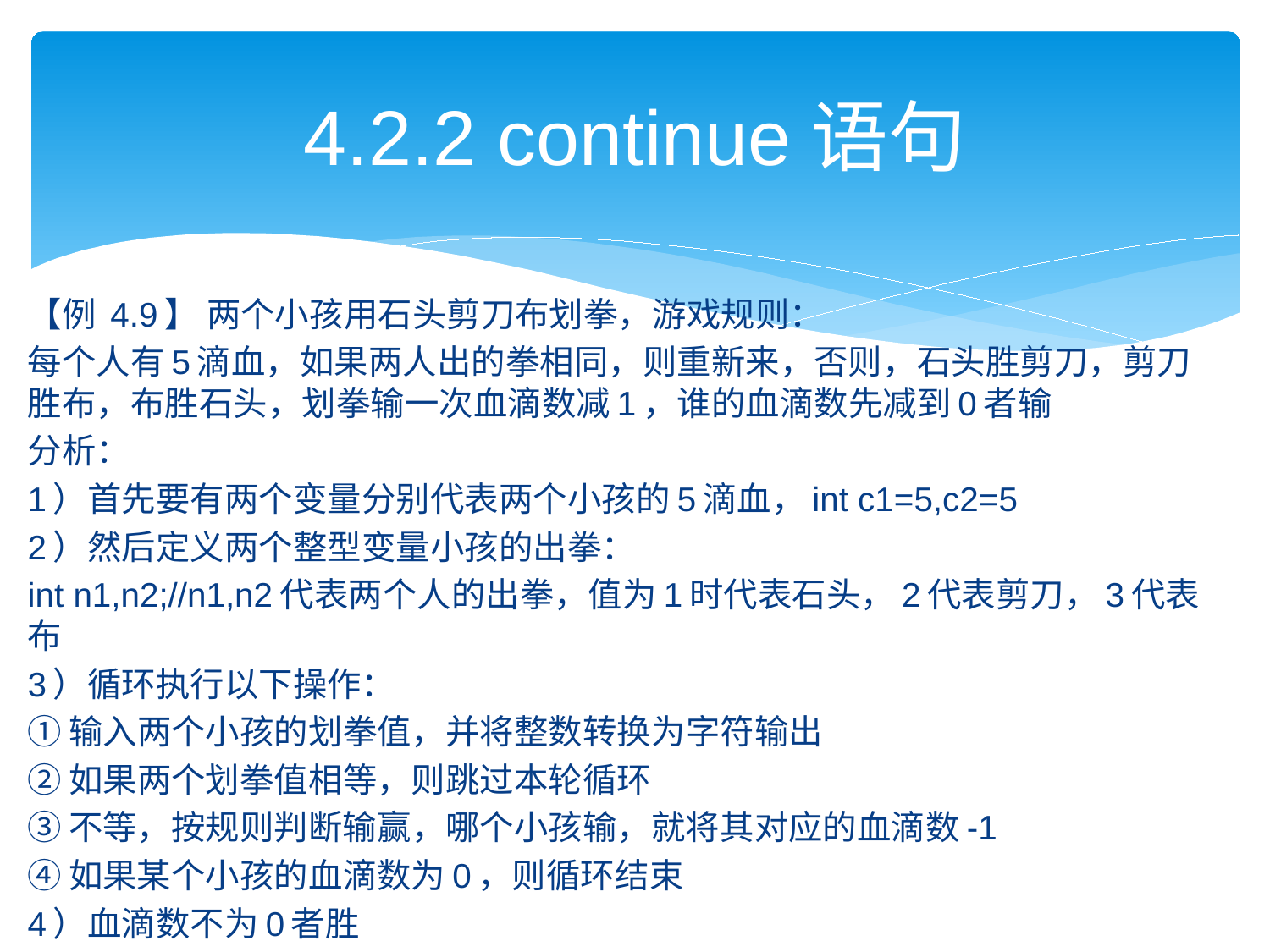

# 4.2.2 continue语句
【例 4.9】 两个小孩用石头剪刀布划拳，游戏规则：
每个人有5滴血，如果两人出的拳相同，则重新来，否则，石头胜剪刀，剪刀胜布，布胜石头，划拳输一次血滴数减1，谁的血滴数先减到0者输
分析：
1）首先要有两个变量分别代表两个小孩的5滴血，int c1=5,c2=5
2）然后定义两个整型变量小孩的出拳：
int n1,n2;//n1,n2代表两个人的出拳，值为1时代表石头，2代表剪刀，3代表布
3）循环执行以下操作：
①输入两个小孩的划拳值，并将整数转换为字符输出
②如果两个划拳值相等，则跳过本轮循环
③不等，按规则判断输赢，哪个小孩输，就将其对应的血滴数-1
④如果某个小孩的血滴数为0，则循环结束
4）血滴数不为0者胜